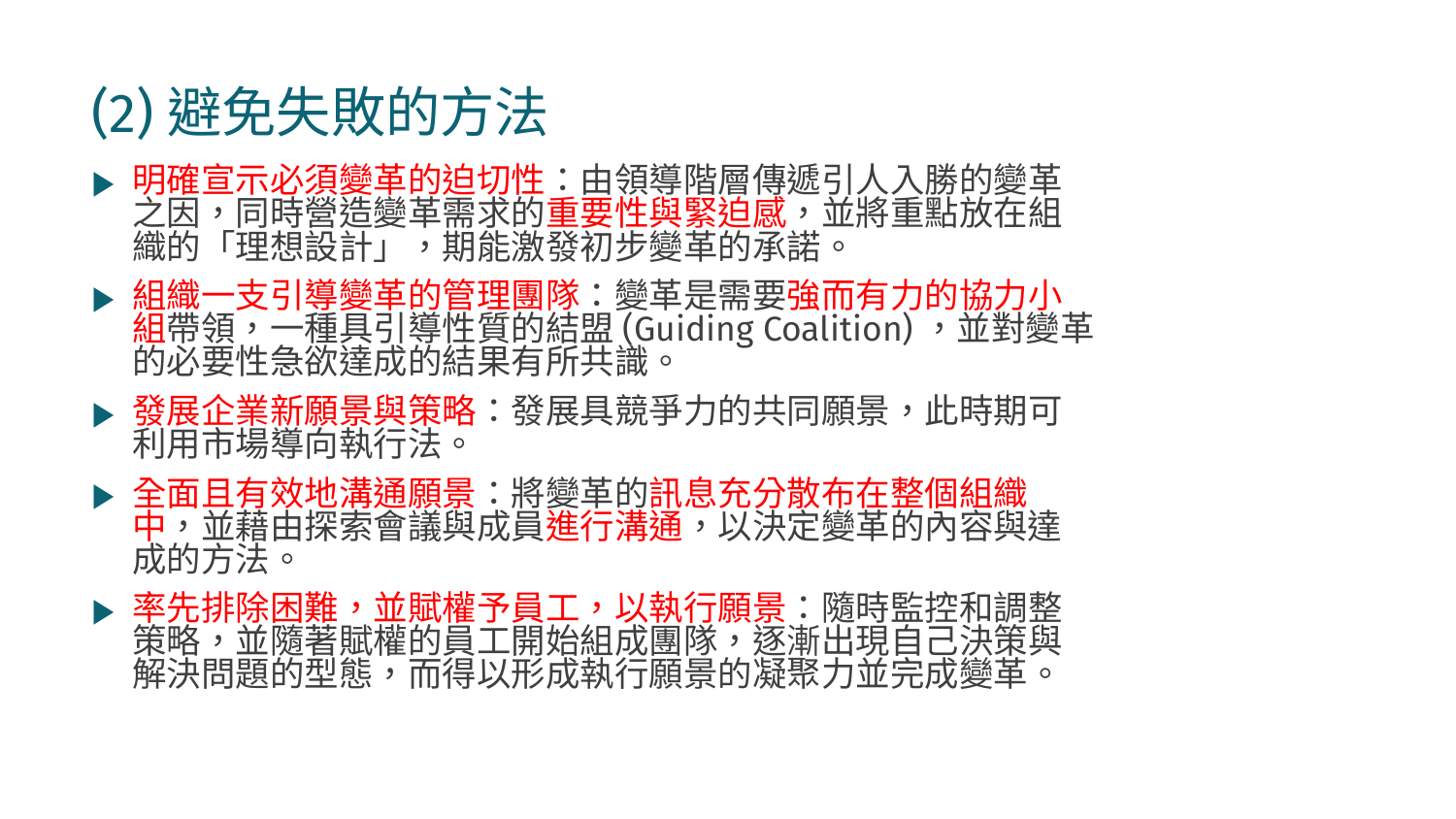

# (2)避免失敗的方法
明確宣示必須變革的迫切性：由領導階層傳遞引人入勝的變革之因，同時營造變革需求的重要性與緊迫感，並將重點放在組織的「理想設計」，期能激發初步變革的承諾。
組織一支引導變革的管理團隊：變革是需要強而有力的協力小組帶領，一種具引導性質的結盟(Guiding Coalition)，並對變革的必要性急欲達成的結果有所共識。
發展企業新願景與策略：發展具競爭力的共同願景，此時期可利用市場導向執行法。
全面且有效地溝通願景：將變革的訊息充分散布在整個組織中，並藉由探索會議與成員進行溝通，以決定變革的內容與達成的方法。
率先排除困難，並賦權予員工，以執行願景：隨時監控和調整策略，並隨著賦權的員工開始組成團隊，逐漸出現自己決策與解決問題的型態，而得以形成執行願景的凝聚力並完成變革。